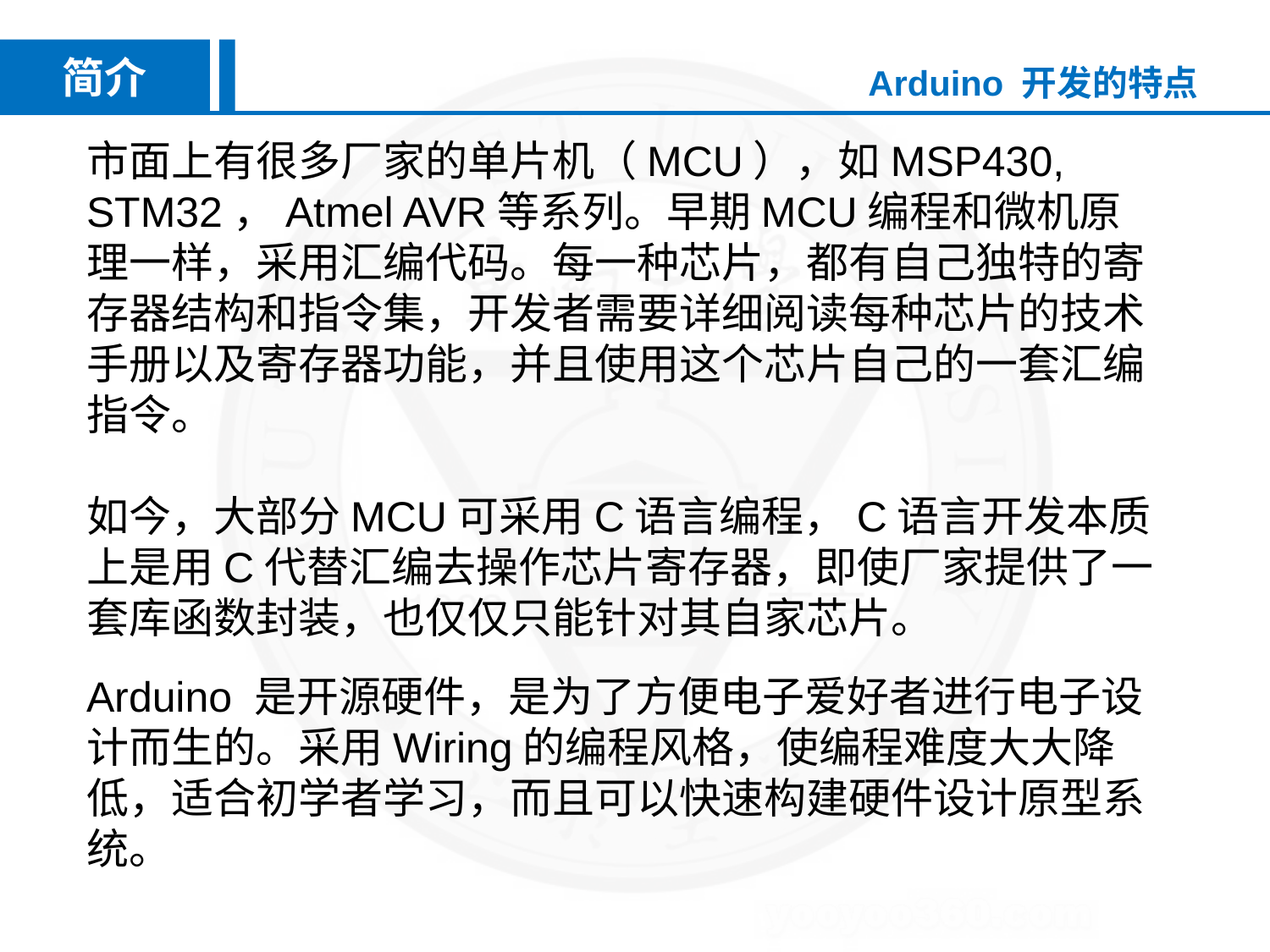

简介

Arduino 开发的特点
市面上有很多厂家的单片机（MCU），如MSP430, STM32，Atmel AVR等系列。早期MCU编程和微机原理一样，采用汇编代码。每一种芯片，都有自己独特的寄存器结构和指令集，开发者需要详细阅读每种芯片的技术手册以及寄存器功能，并且使用这个芯片自己的一套汇编指令。

如今，大部分MCU可采用C语言编程，C语言开发本质上是用C代替汇编去操作芯片寄存器，即使厂家提供了一套库函数封装，也仅仅只能针对其自家芯片。

Arduino 是开源硬件，是为了方便电子爱好者进行电子设计而生的。采用Wiring的编程风格，使编程难度大大降低，适合初学者学习，而且可以快速构建硬件设计原型系统。